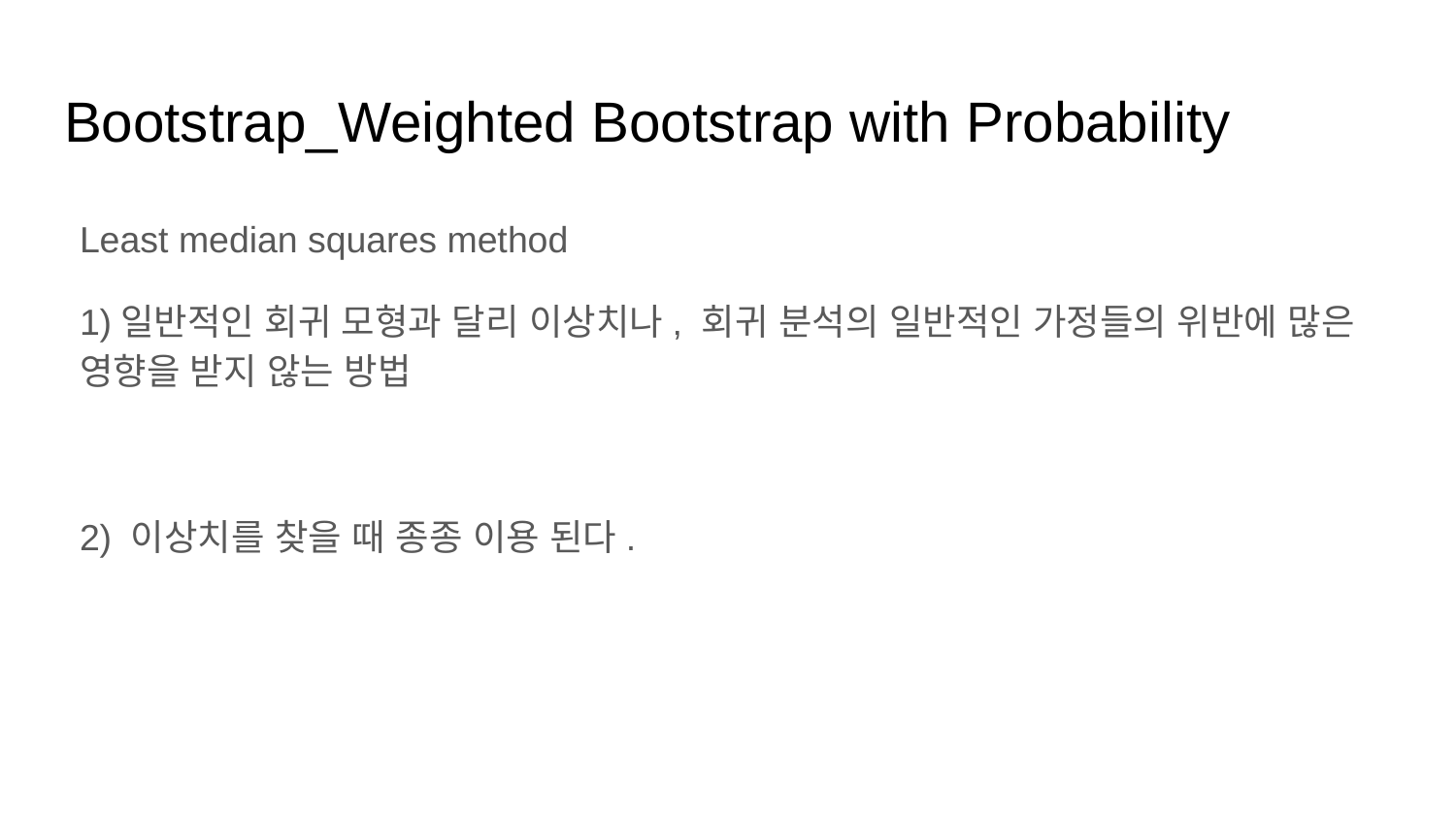

# Bootstrap_Weighted Bootstrap with Probability
Least median squares method
1)일반적인 회귀 모형과 달리 이상치나, 회귀 분석의 일반적인 가정들의 위반에 많은 영향을 받지 않는 방법

2) 이상치를 찾을 때 종종 이용 된다.